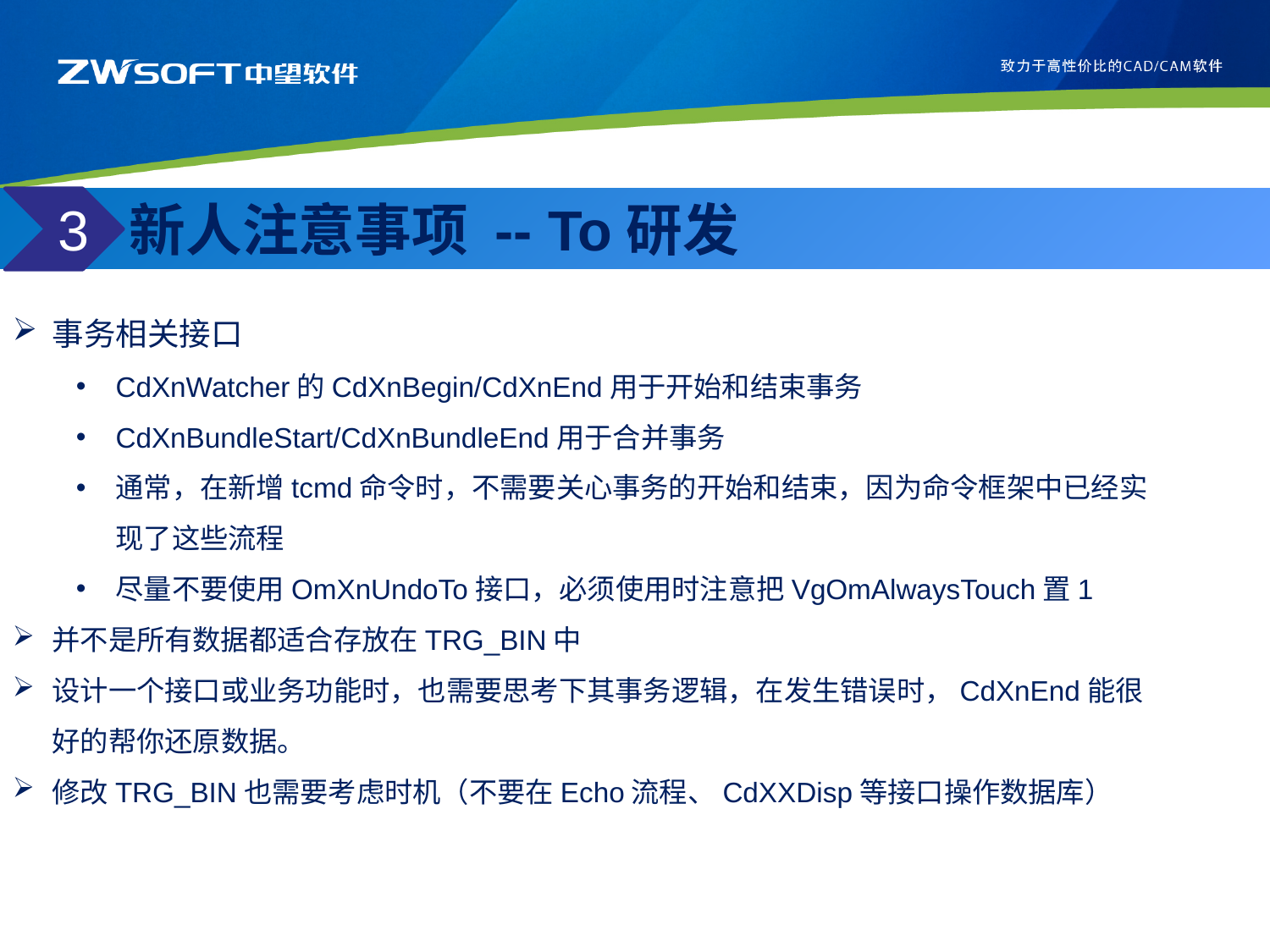

新人注意事项 -- To研发
3
事务相关接口
CdXnWatcher的CdXnBegin/CdXnEnd用于开始和结束事务
CdXnBundleStart/CdXnBundleEnd用于合并事务
通常，在新增tcmd命令时，不需要关心事务的开始和结束，因为命令框架中已经实现了这些流程
尽量不要使用OmXnUndoTo接口，必须使用时注意把VgOmAlwaysTouch置1
并不是所有数据都适合存放在TRG_BIN中
设计一个接口或业务功能时，也需要思考下其事务逻辑，在发生错误时，CdXnEnd能很好的帮你还原数据。
修改TRG_BIN也需要考虑时机（不要在Echo流程、CdXXDisp等接口操作数据库）